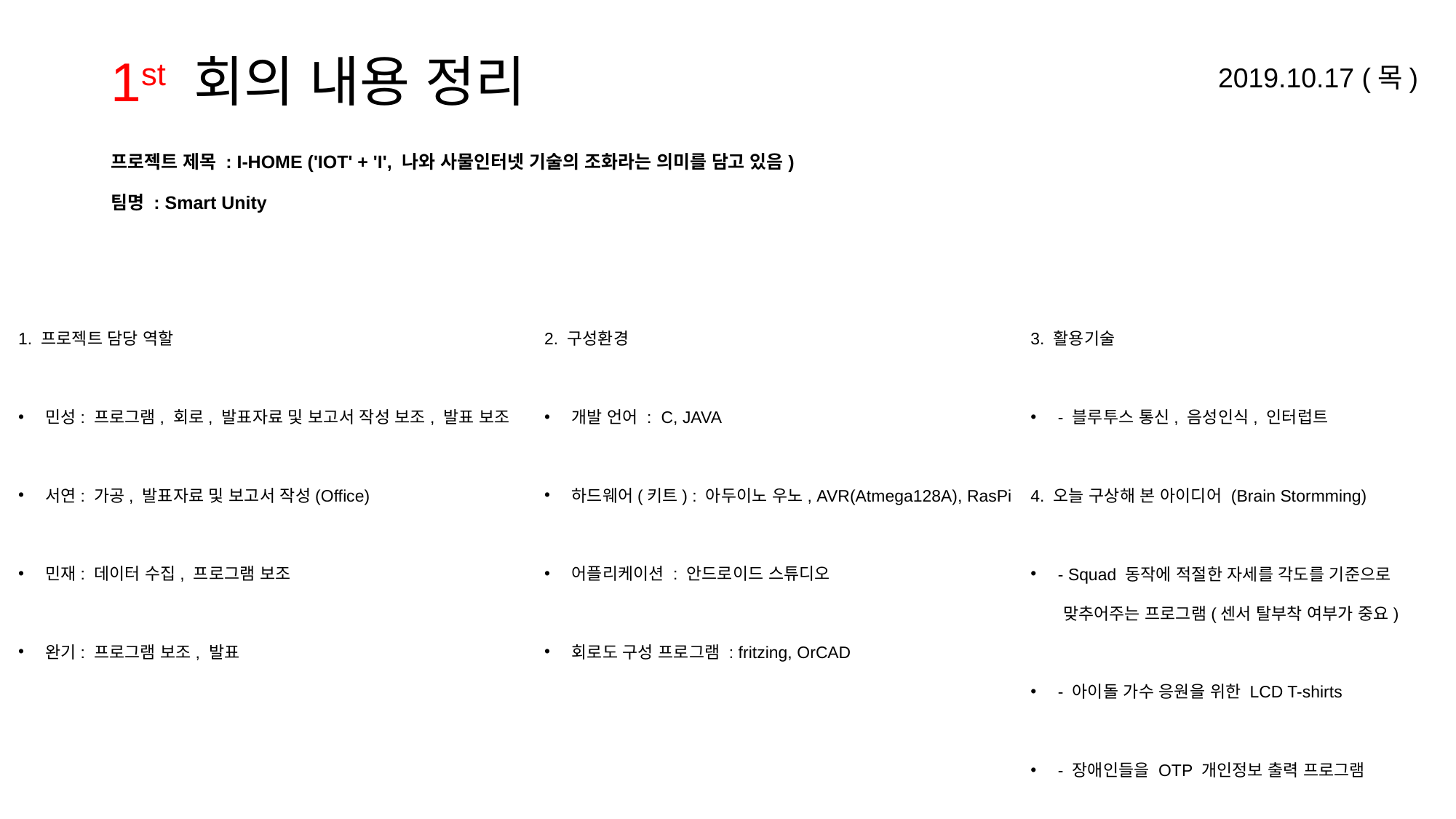

2019.10.17 (목)
# 1st 회의 내용 정리
프로젝트 제목 : I-HOME ('IOT' + 'I', 나와 사물인터넷 기술의 조화라는 의미를 담고 있음)
팀명 : Smart Unity
1. 프로젝트 담당 역할

민성: 프로그램, 회로, 발표자료 및 보고서 작성 보조, 발표 보조

서연: 가공, 발표자료 및 보고서 작성(Office)

민재: 데이터 수집, 프로그램 보조

완기: 프로그램 보조, 발표
2. 구성환경

개발 언어 :  C, JAVA

하드웨어(키트) : 아두이노 우노, AVR(Atmega128A), RasPi

어플리케이션 : 안드로이드 스튜디오

회로도 구성 프로그램 : fritzing, OrCAD
3. 활용기술

- 블루투스 통신, 음성인식, 인터럽트

4. 오늘 구상해 본 아이디어 (Brain Stormming)

- Squad 동작에 적절한 자세를 각도를 기준으로
      맞추어주는 프로그램(센서 탈부착 여부가 중요)

- 아이돌 가수 응원을 위한 LCD T-shirts

- 장애인들을 OTP 개인정보 출력 프로그램